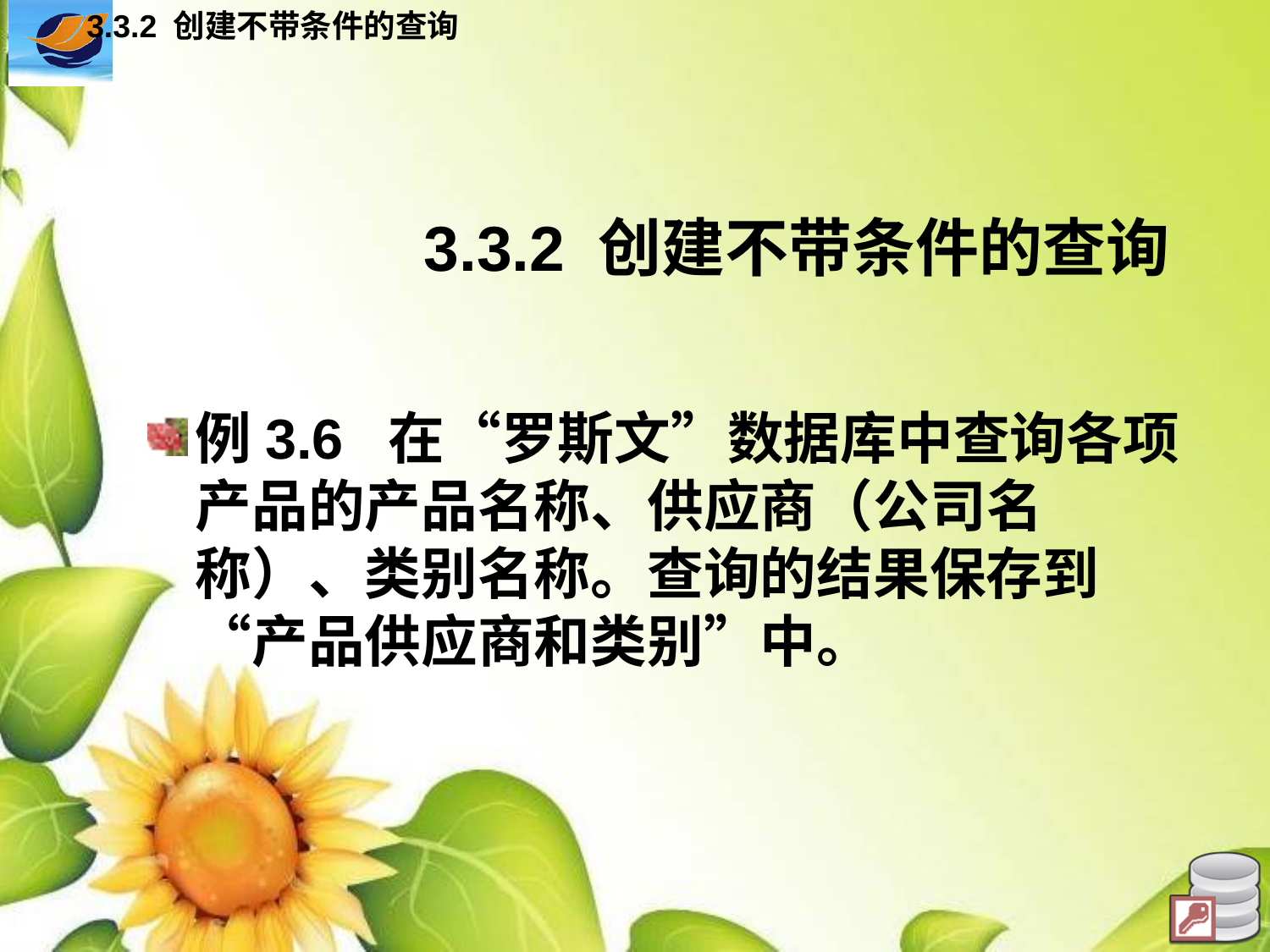

3.3.2 创建不带条件的查询
# 3.3.2 创建不带条件的查询
例3.6  在“罗斯文”数据库中查询各项产品的产品名称、供应商（公司名称）、类别名称。查询的结果保存到“产品供应商和类别”中。